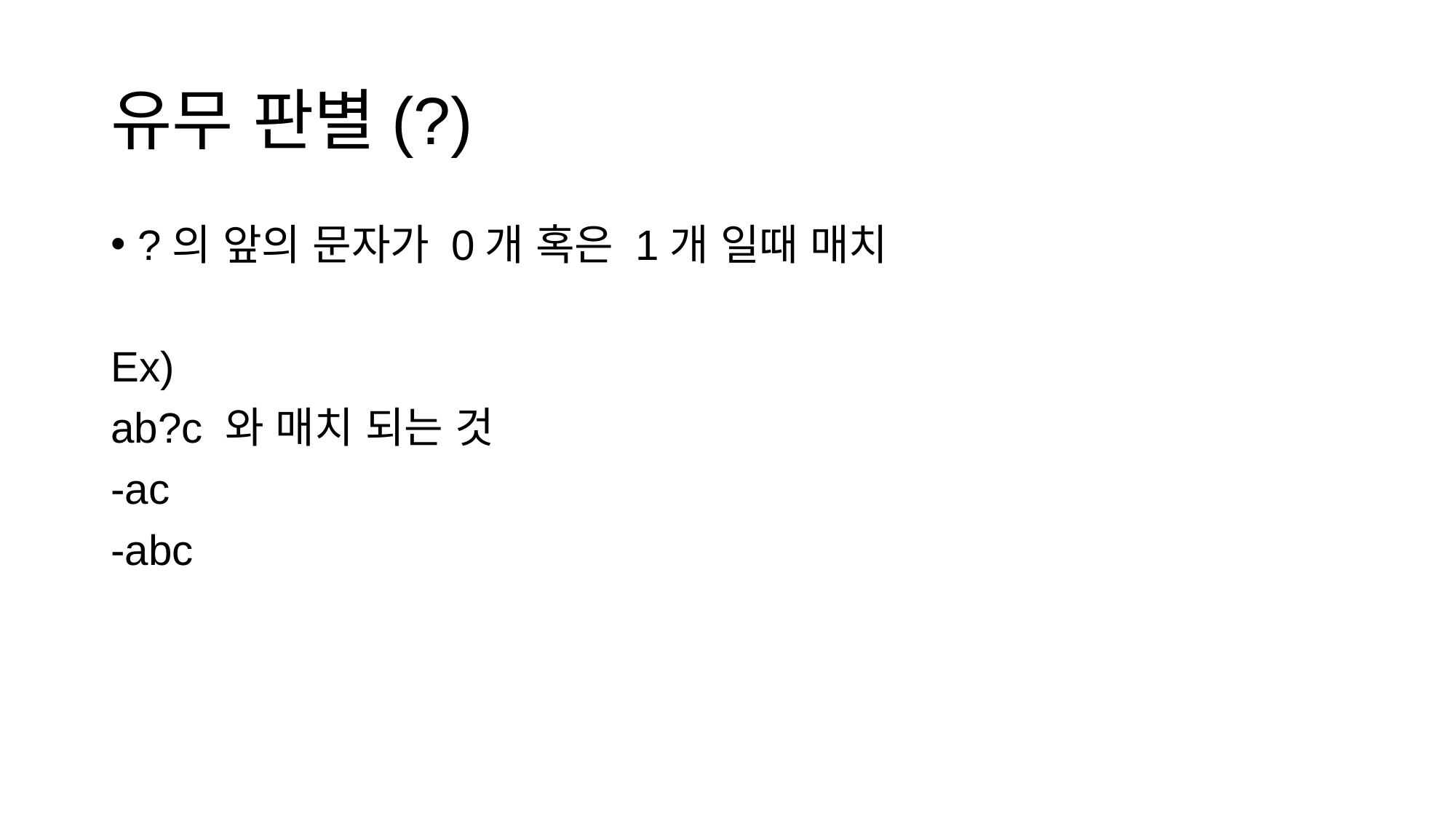

# 유무 판별(?)
?의 앞의 문자가 0개 혹은 1개 일때 매치

Ex)
ab?c 와 매치 되는 것
-ac
-abc